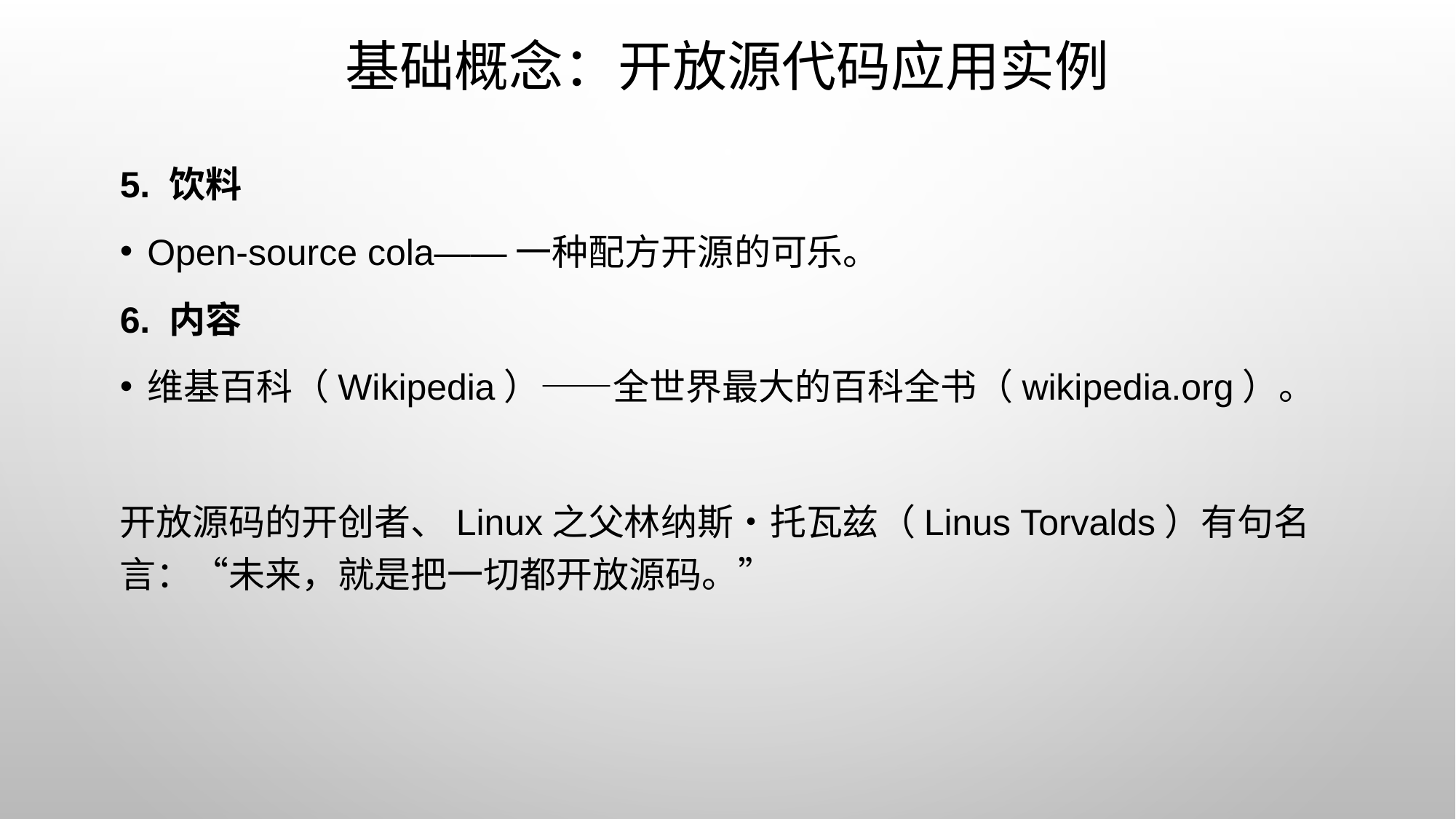

# 基础概念：开放源代码应用实例
5. 饮料
Open-source cola——一种配方开源的可乐。
6. 内容
维基百科（Wikipedia）——全世界最大的百科全书（wikipedia.org）。

开放源码的开创者、Linux之父林纳斯•托瓦兹（Linus Torvalds）有句名言：“未来，就是把一切都开放源码。”